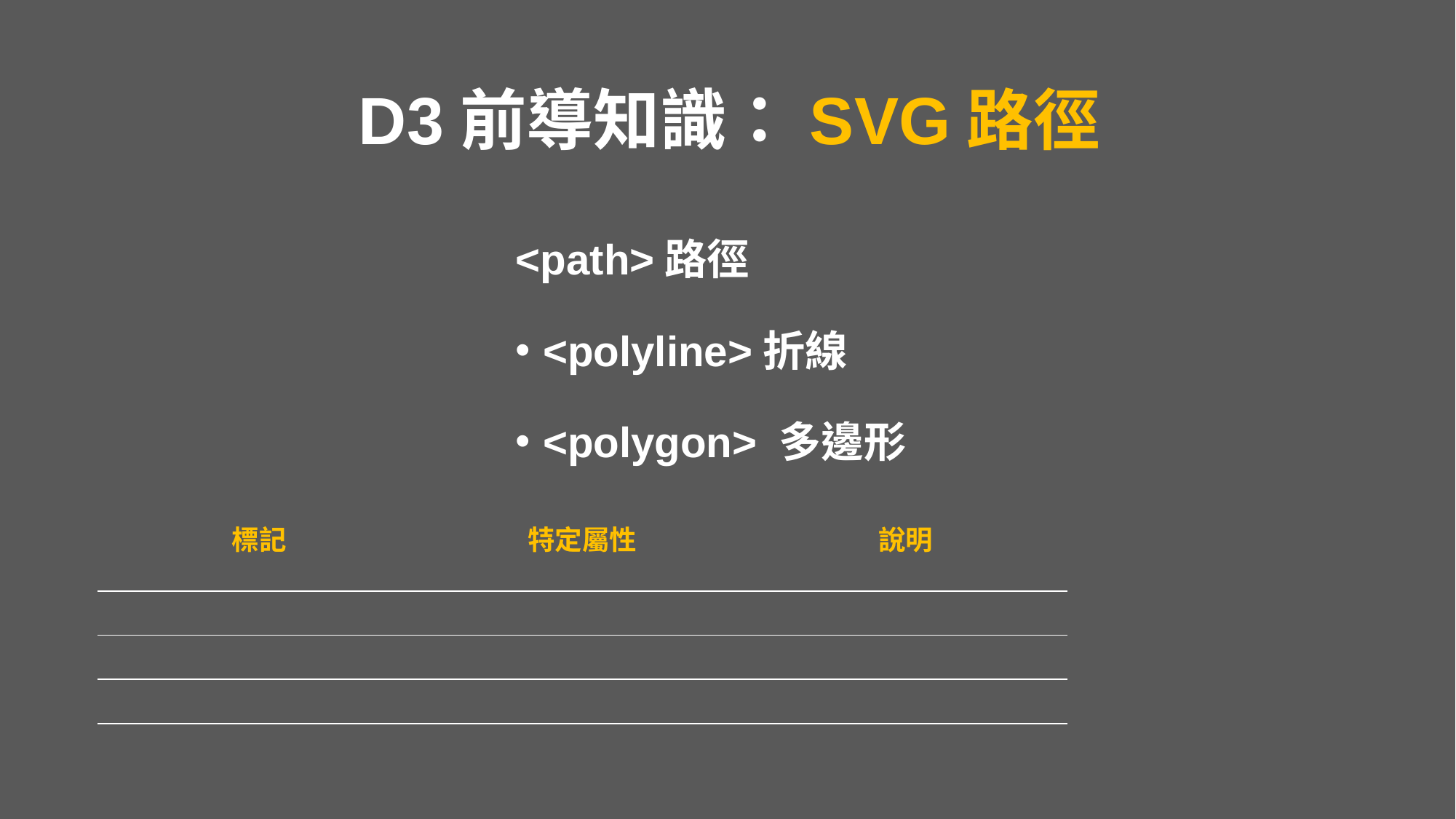

# D3前導知識：SVG路徑
<path>路徑
<polyline>折線
<polygon> 多邊形
| 標記 | 特定屬性 | 說明 |
| --- | --- | --- |
|  |  |  |
|  |  |  |
|  |  |  |
|  |  |  |